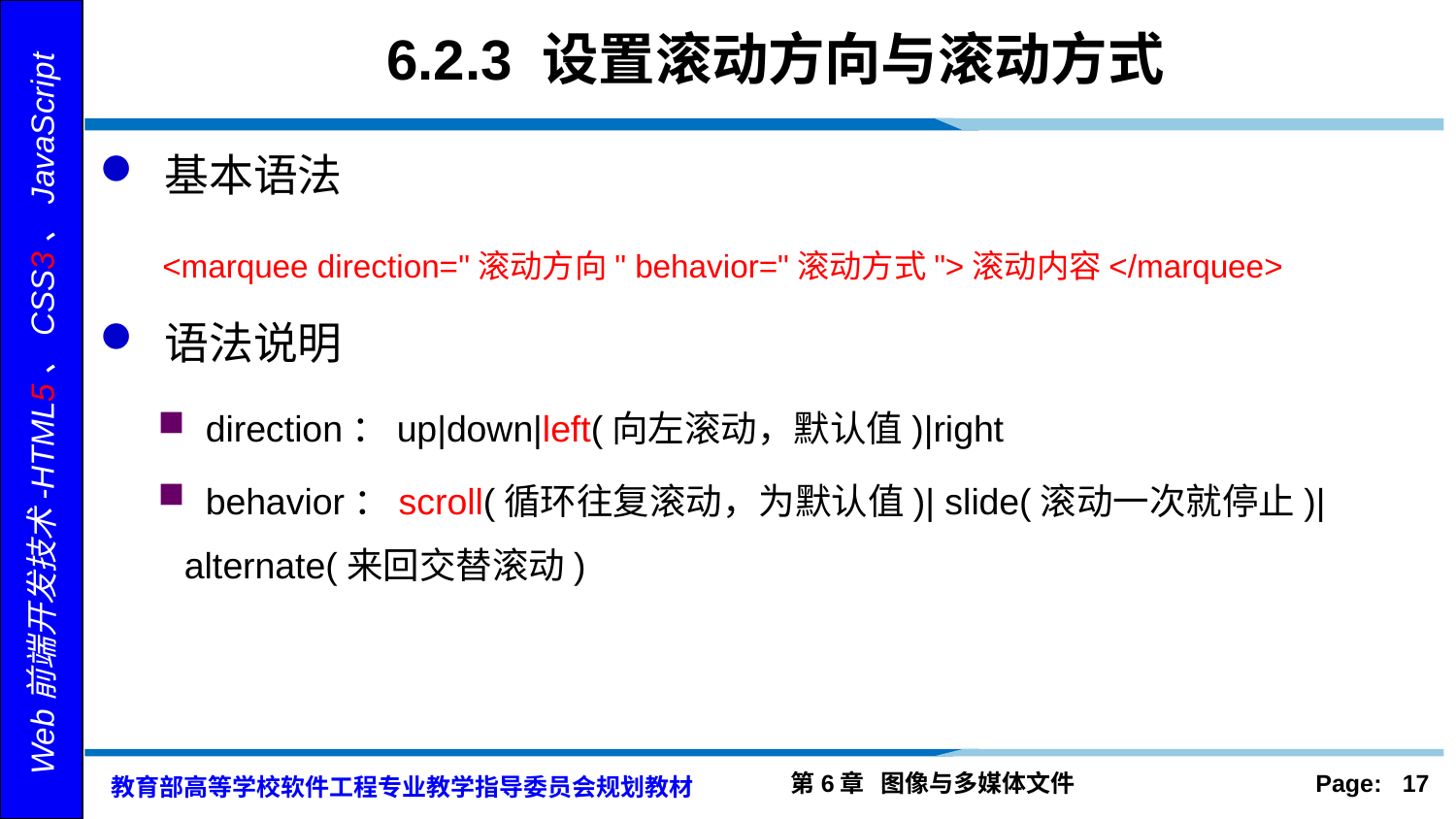

# 6.2.3 设置滚动方向与滚动方式
 基本语法
       <marquee direction="滚动方向" behavior="滚动方式">滚动内容</marquee>
 语法说明
  direction：up|down|left(向左滚动，默认值)|right
  behavior：scroll(循环往复滚动，为默认值)| slide(滚动一次就停止)| alternate(来回交替滚动)